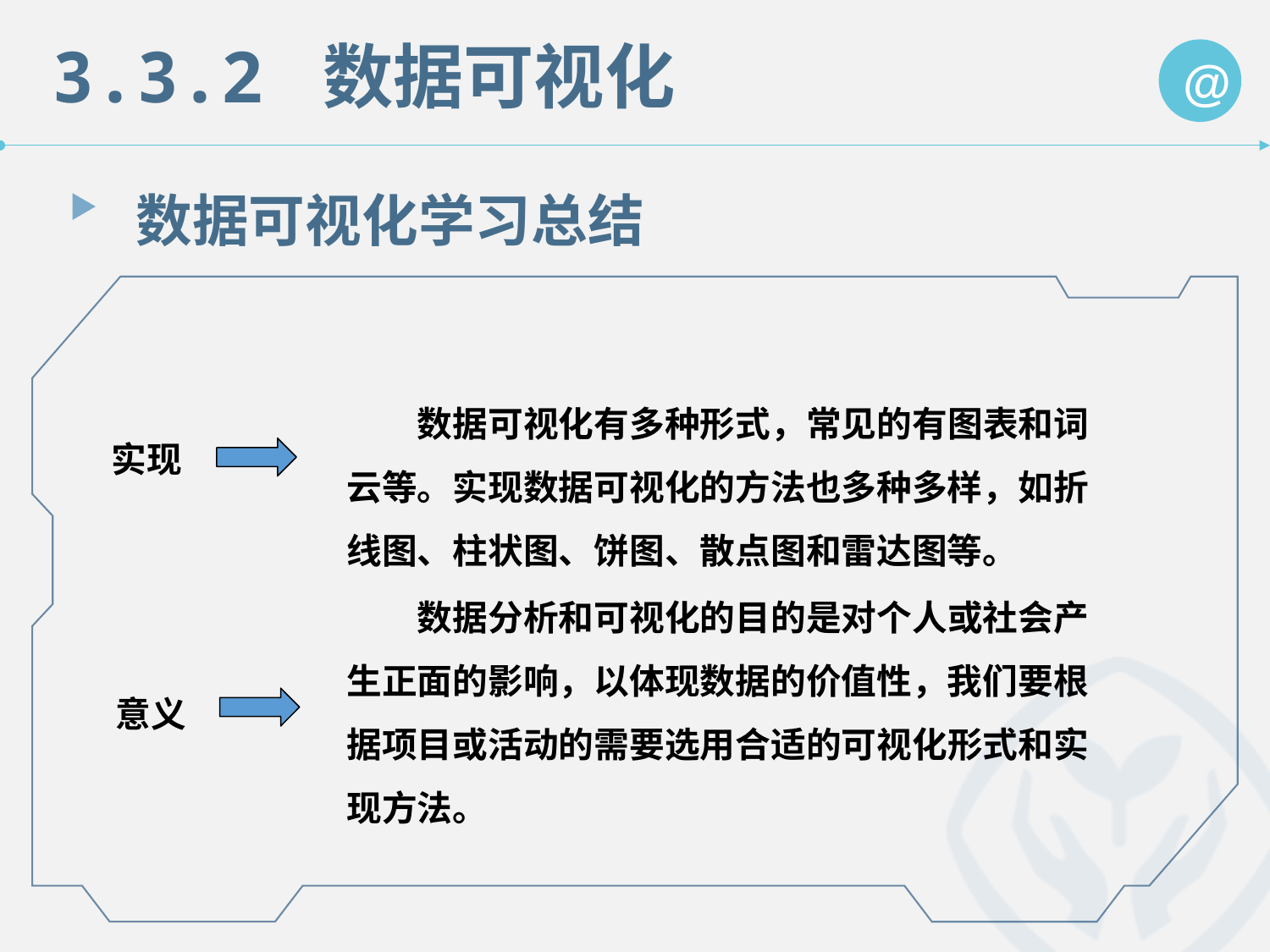

3.3.2 数据可视化
@
数据可视化学习总结

　　数据可视化有多种形式，常见的有图表和词云等。实现数据可视化的方法也多种多样，如折线图、柱状图、饼图、散点图和雷达图等。
实现

　　数据分析和可视化的目的是对个人或社会产生正面的影响，以体现数据的价值性，我们要根据项目或活动的需要选用合适的可视化形式和实现方法。
意义